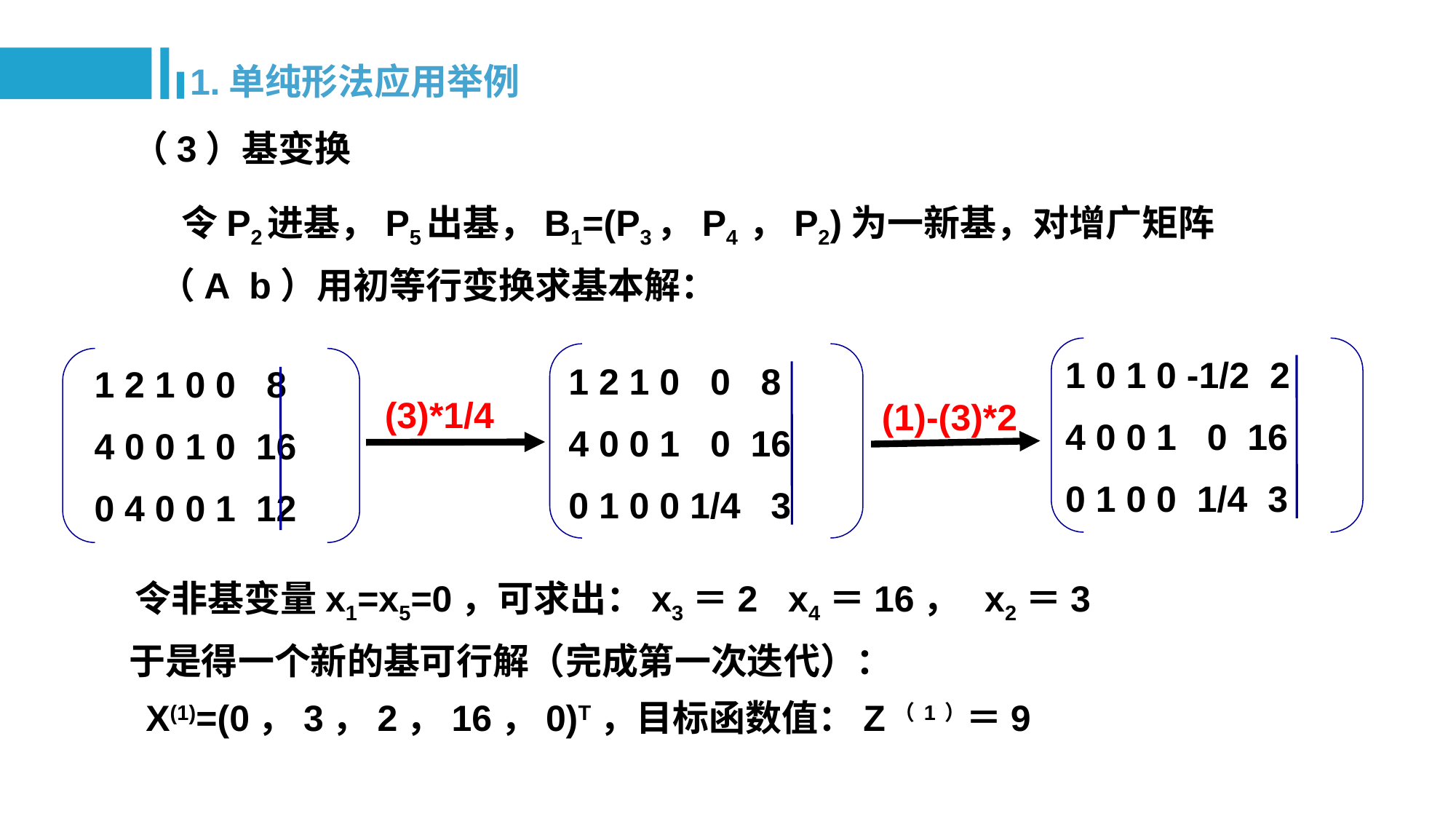

1.单纯形法应用举例

（3）基变换
     令P2进基，P5出基，B1=(P3，P4 ，P2)为一新基，对增广矩阵（A  b）用初等行变换求基本解：

1 0 1 0 -1/2  2
4 0 0 1   0  16
0 1 0 0  1/4  3

1 2 1 0   0   8
4 0 0 1   0  16
0 1 0 0 1/4   3

1 2 1 0 0   8
4 0 0 1 0  16
0 4 0 0 1  12

(3)*1/4
(1)-(3)*2

# 令非基变量x1=x5=0，可求出：x3＝2   x4＝16，  x2＝3 于是得一个新的基可行解（完成第一次迭代）： X(1)=(0，3，2，16，0)T，目标函数值：Z（1）＝9